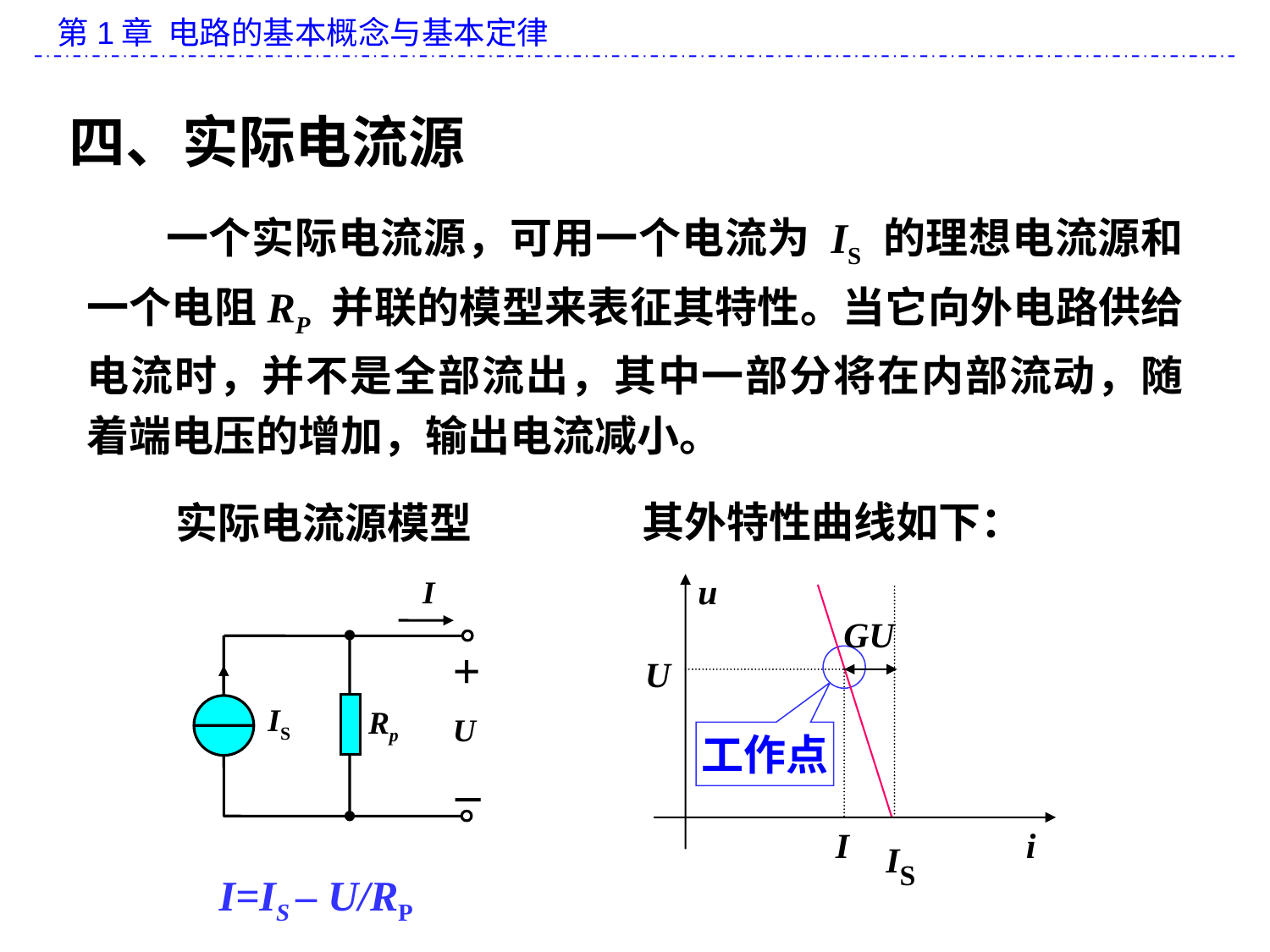

四、实际电流源
一个实际电流源，可用一个电流为 IS 的理想电流源和一个电阻RP 并联的模型来表征其特性。当它向外电路供给电流时，并不是全部流出，其中一部分将在内部流动，随着端电压的增加，输出电流减小。
其外特性曲线如下：
实际电流源模型
u

i

IS
GU

U

I

工作点
I

+

IS
Rp
U

_

I=IS – U/RP